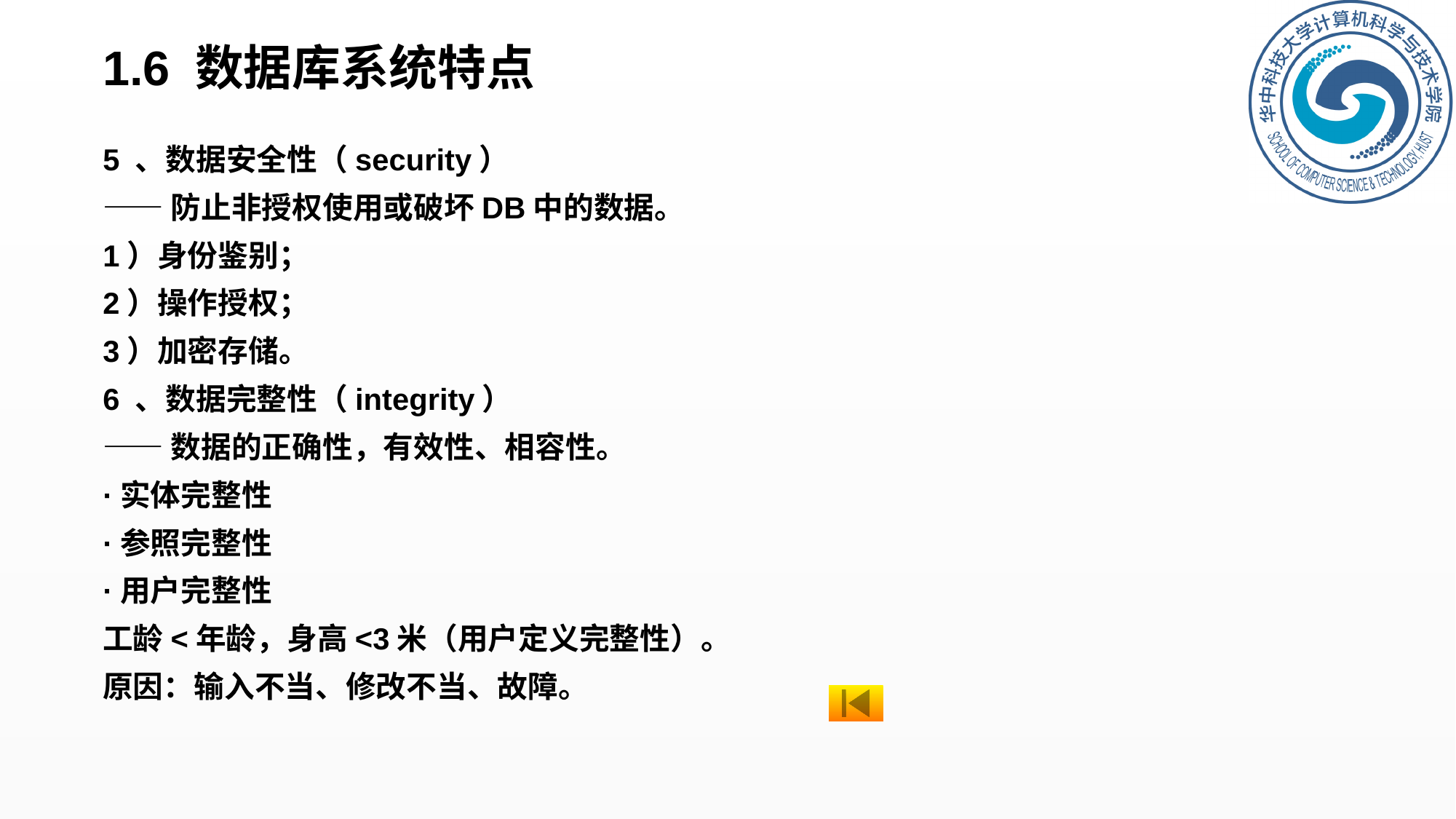

# 1.6 数据库系统特点
5 、数据安全性（security）
——防止非授权使用或破坏DB中的数据。
1）身份鉴别；
2）操作授权；
3）加密存储。
6 、数据完整性（integrity）
——数据的正确性，有效性、相容性。
·实体完整性
·参照完整性
·用户完整性
工龄<年龄，身高<3米（用户定义完整性）。
原因：输入不当、修改不当、故障。